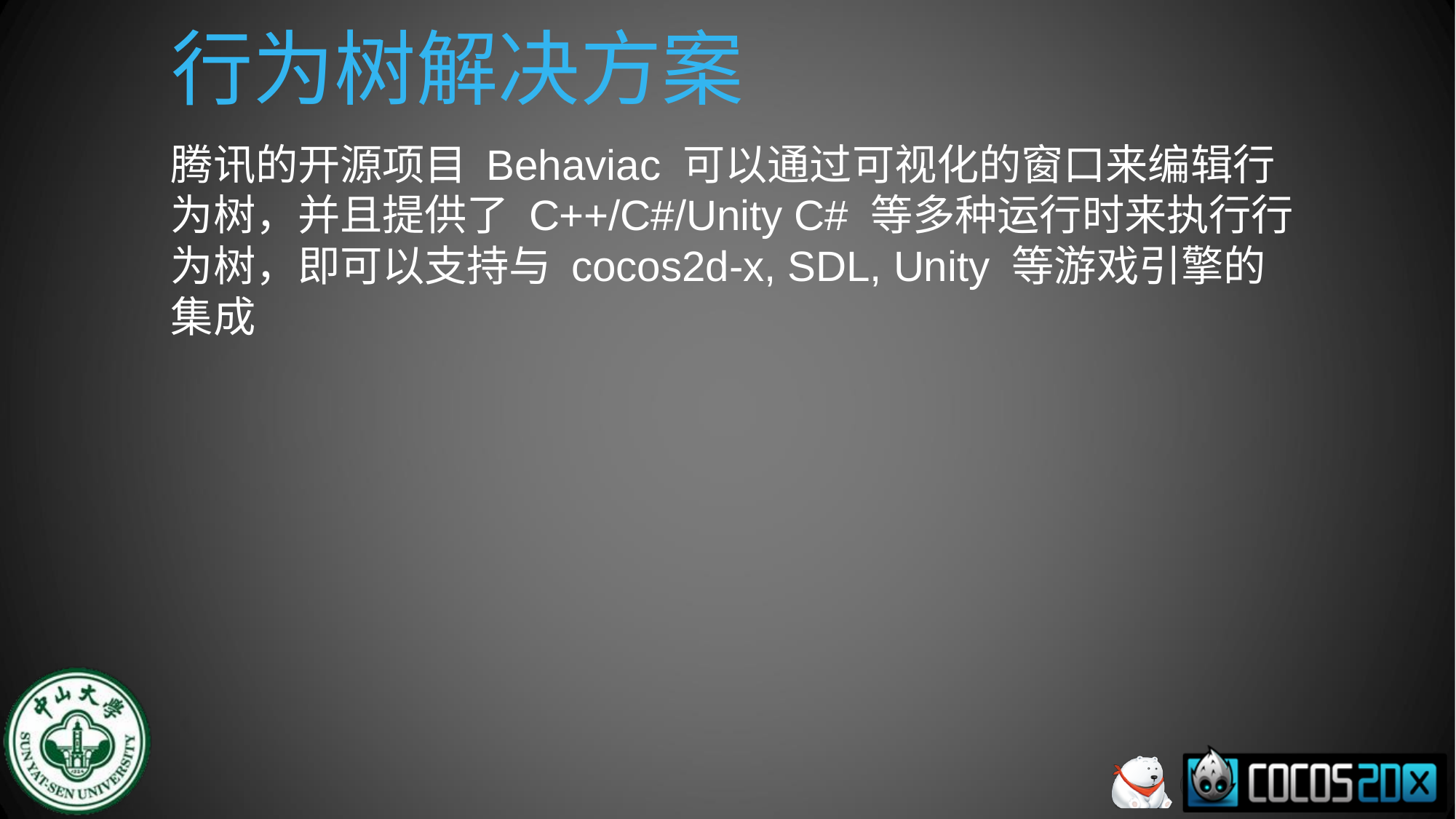

# 行为树解决方案
腾讯的开源项目 Behaviac 可以通过可视化的窗口来编辑行为树，并且提供了 C++/C#/Unity C# 等多种运行时来执行行为树，即可以支持与 cocos2d-x, SDL, Unity 等游戏引擎的集成